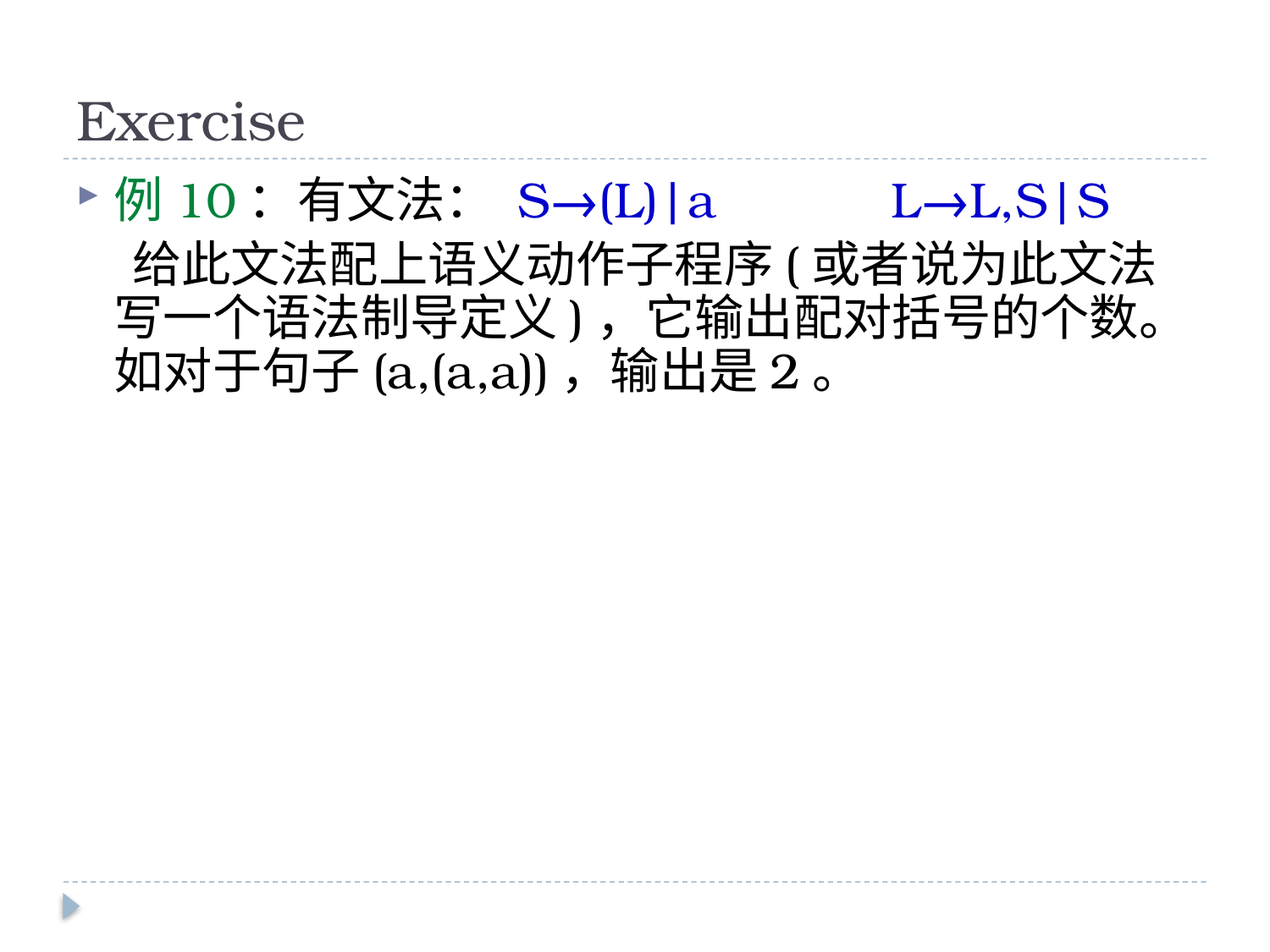

# Exercise
例10：有文法： S→(L)|a           L→L,S|S
    给此文法配上语义动作子程序(或者说为此文法写一个语法制导定义)，它输出配对括号的个数。如对于句子(a,(a,a))，输出是2。

43